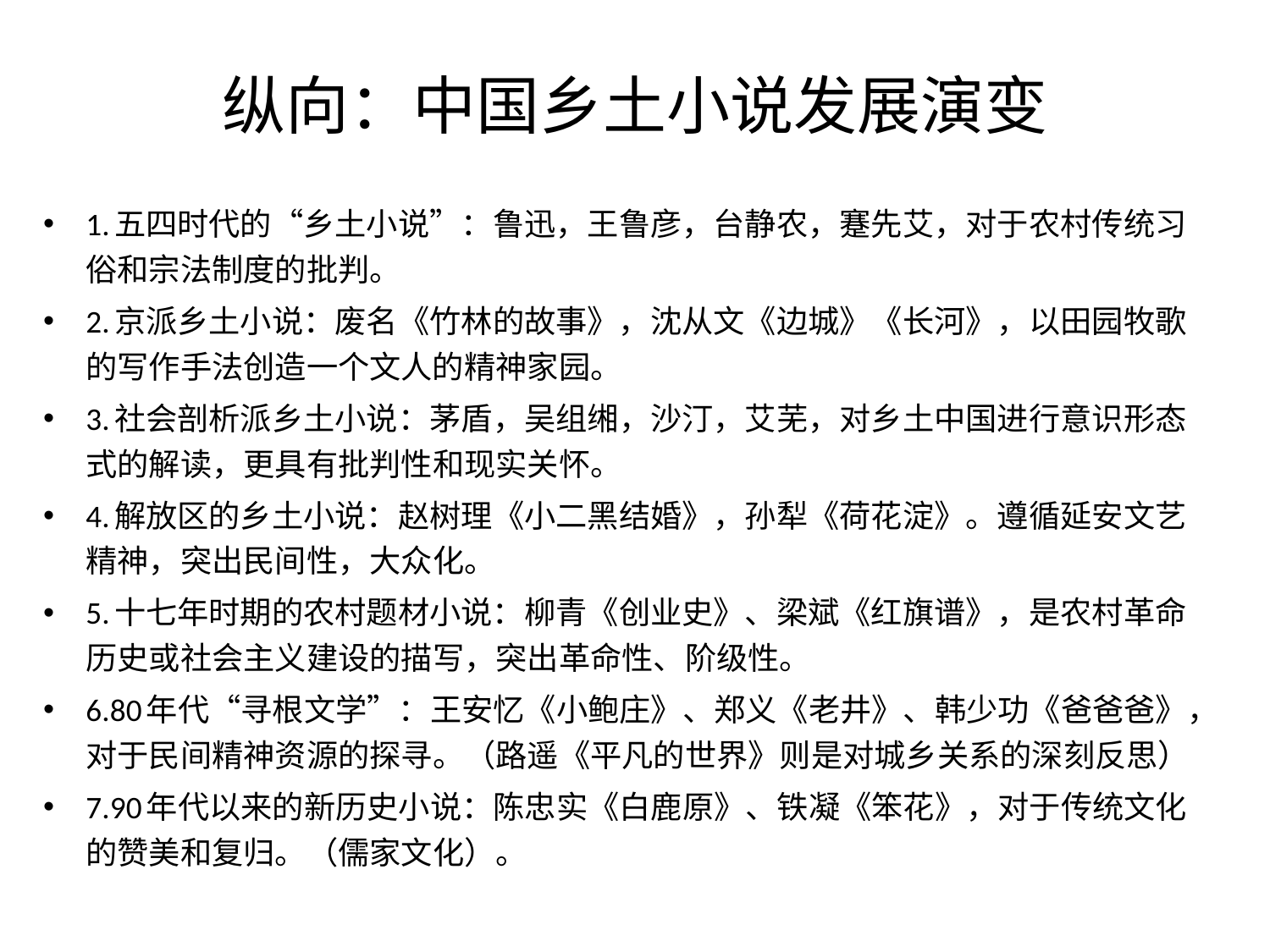

# 纵向：中国乡土小说发展演变
1.五四时代的“乡土小说”：鲁迅，王鲁彦，台静农，蹇先艾，对于农村传统习俗和宗法制度的批判。
2.京派乡土小说：废名《竹林的故事》，沈从文《边城》《长河》，以田园牧歌的写作手法创造一个文人的精神家园。
3.社会剖析派乡土小说：茅盾，吴组缃，沙汀，艾芜，对乡土中国进行意识形态式的解读，更具有批判性和现实关怀。
4.解放区的乡土小说：赵树理《小二黑结婚》，孙犁《荷花淀》。遵循延安文艺精神，突出民间性，大众化。
5.十七年时期的农村题材小说：柳青《创业史》、梁斌《红旗谱》，是农村革命历史或社会主义建设的描写，突出革命性、阶级性。
6.80年代“寻根文学”：王安忆《小鲍庄》、郑义《老井》、韩少功《爸爸爸》，对于民间精神资源的探寻。（路遥《平凡的世界》则是对城乡关系的深刻反思）
7.90年代以来的新历史小说：陈忠实《白鹿原》、铁凝《笨花》，对于传统文化的赞美和复归。（儒家文化）。